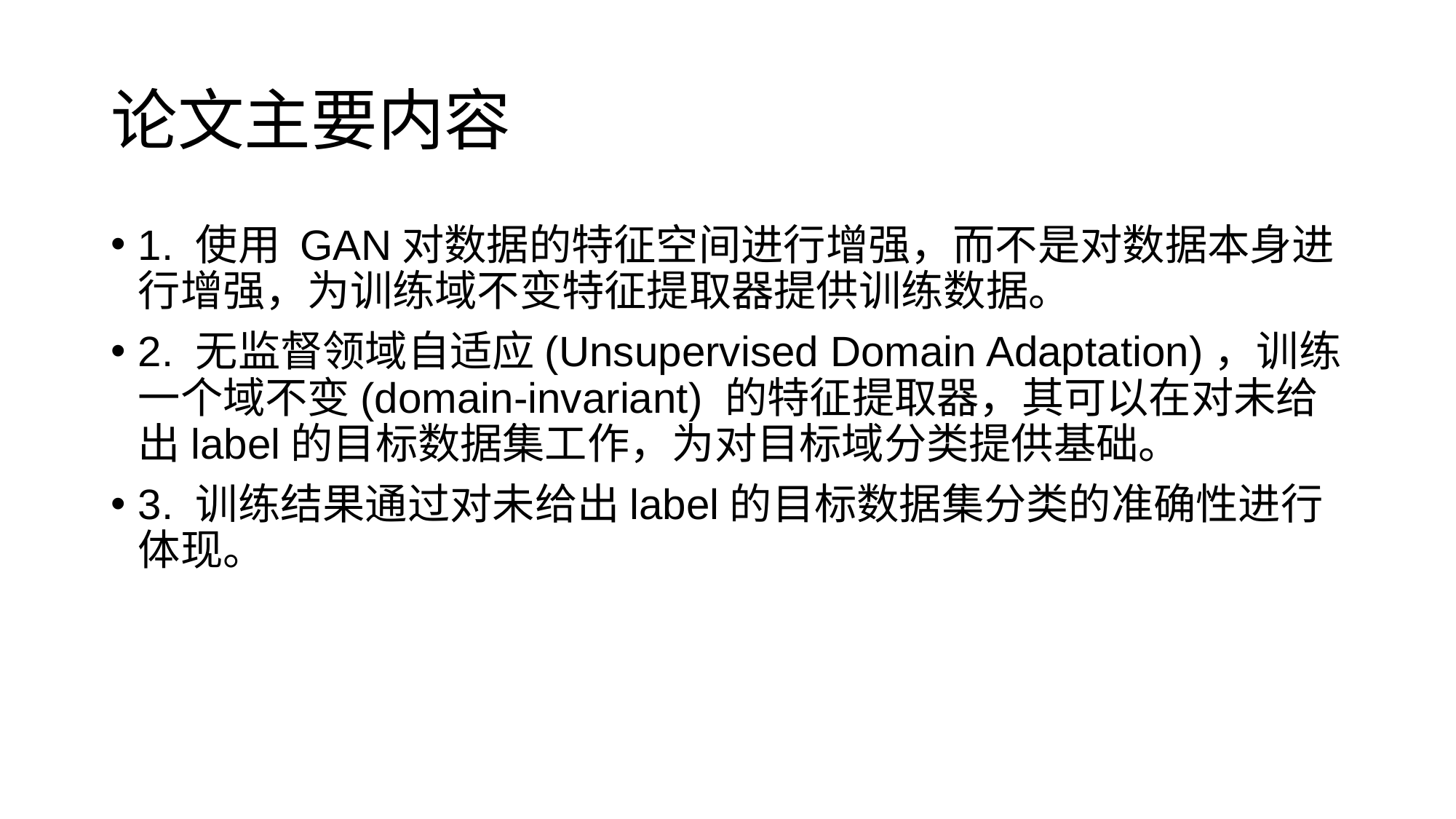

# 论文主要内容
1. 使用 GAN对数据的特征空间进行增强，而不是对数据本身进行增强，为训练域不变特征提取器提供训练数据。
2. 无监督领域自适应(Unsupervised Domain Adaptation)，训练一个域不变(domain-invariant) 的特征提取器，其可以在对未给出label的目标数据集工作，为对目标域分类提供基础。
3. 训练结果通过对未给出label的目标数据集分类的准确性进行体现。